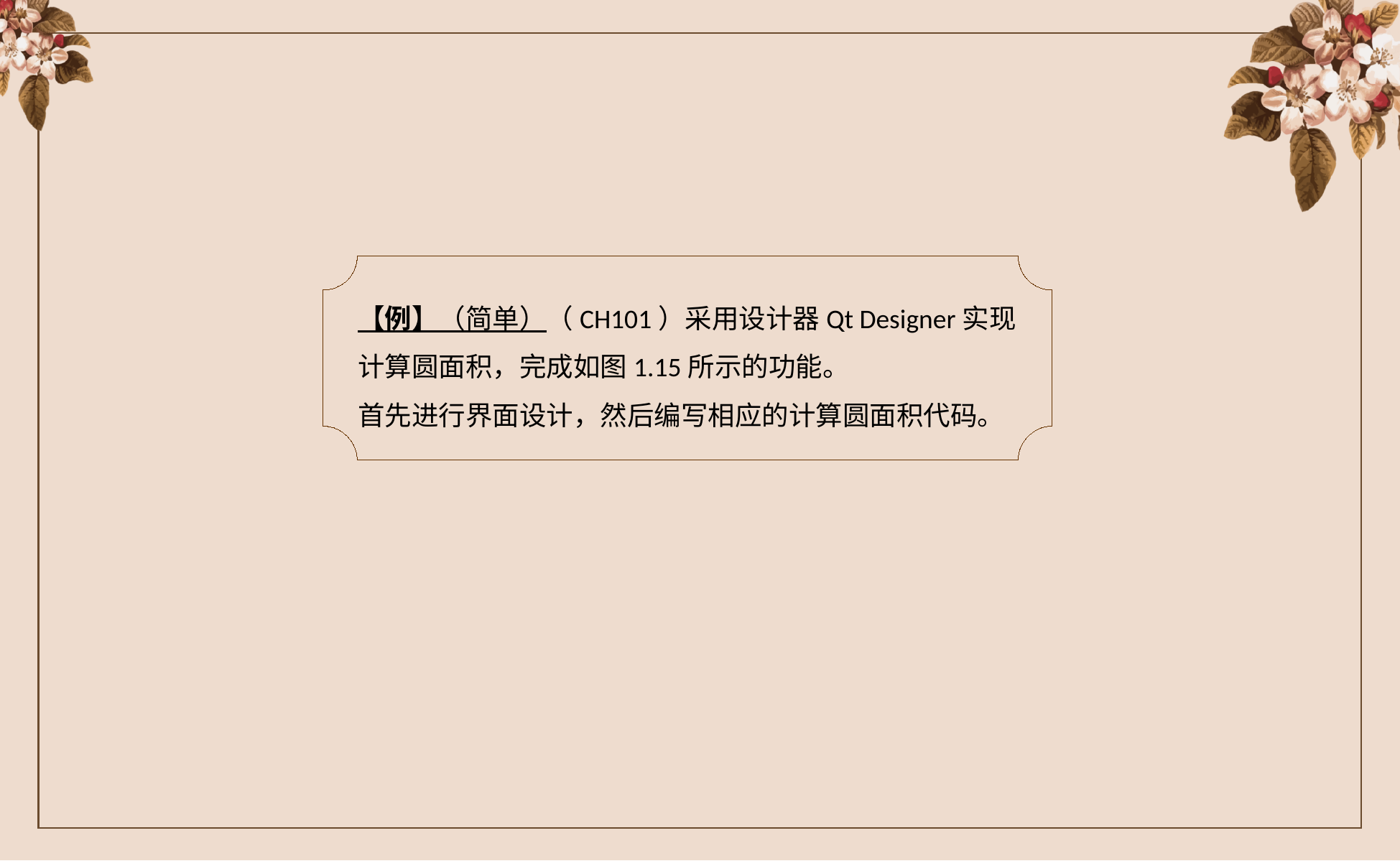

【例】（简单）（CH101）采用设计器Qt Designer实现计算圆面积，完成如图1.15所示的功能。
首先进行界面设计，然后编写相应的计算圆面积代码。